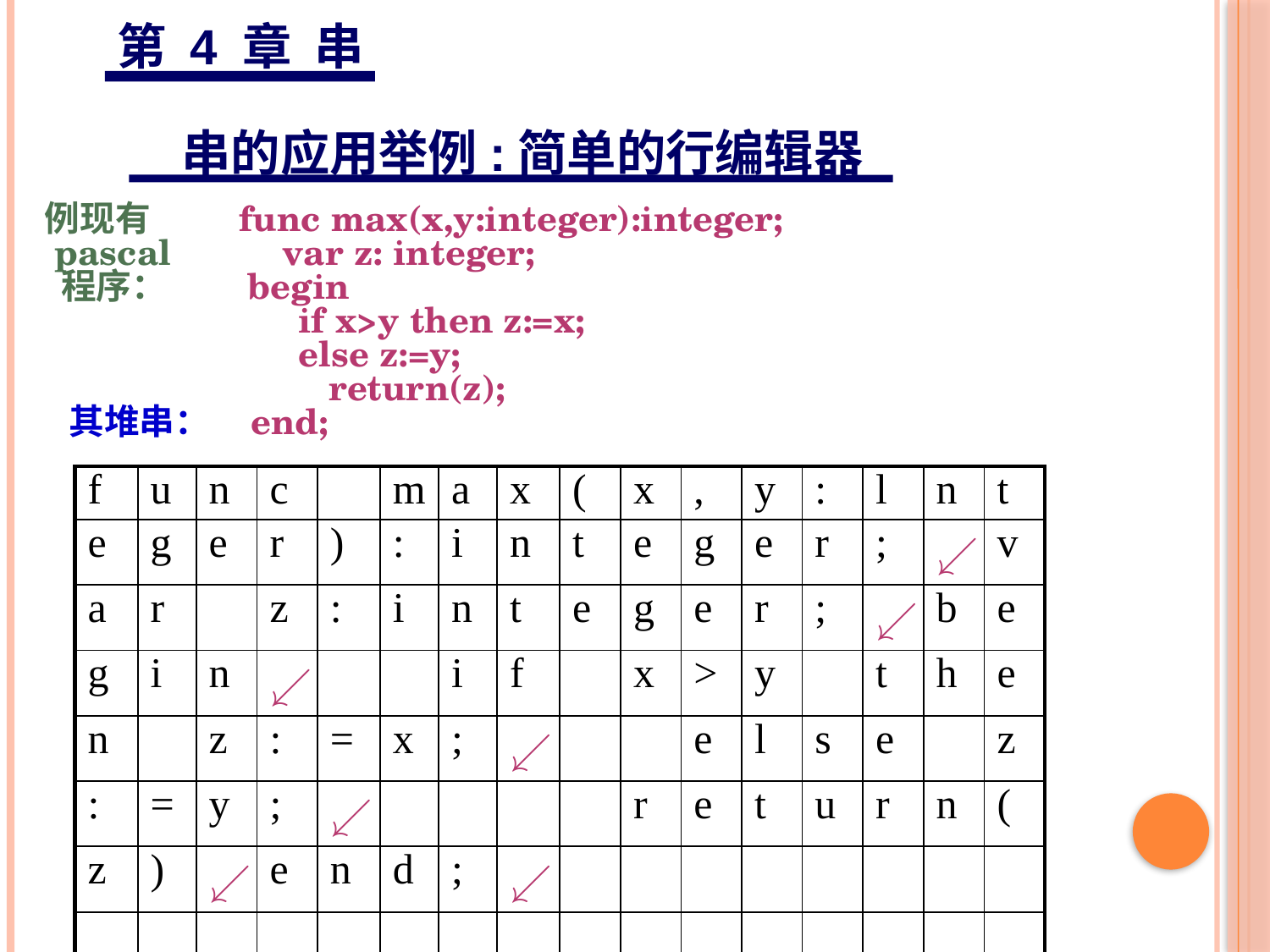

第 4 章  串

  串的应用举例:简单的行编辑器

例现有          func max(x,y:integer):integer;
 pascal           var z: integer;
 程序：         begin
                         if x>y then z:=x;
                         else z:=y;
                            return(z);
  其堆串：    end;
| f | u | n | c |  | m | a | x | ( | x | , | y | : | l | n | t |
| --- | --- | --- | --- | --- | --- | --- | --- | --- | --- | --- | --- | --- | --- | --- | --- |
| e | g | e | r | ) | : | i | n | t | e | g | e | r | ; | ↙ | v |
| a | r |  | z | : | i | n | t | e | g | e | r | ; | ↙ | b | e |
| g | i | n | ↙ |  |  | i | f |  | x | > | y |  | t | h | e |
| n |  | z | : | = | x | ; | ↙ |  |  | e | l | s | e |  | z |
| : | = | y | ; | ↙ |  |  |  |  | r | e | t | u | r | n | ( |
| z | ) | ↙ | e | n | d | ; | ↙ |  |  |  |  |  |  |  |  |
|  |  |  |  |  |  |  |  |  |  |  |  |  |  |  |  |